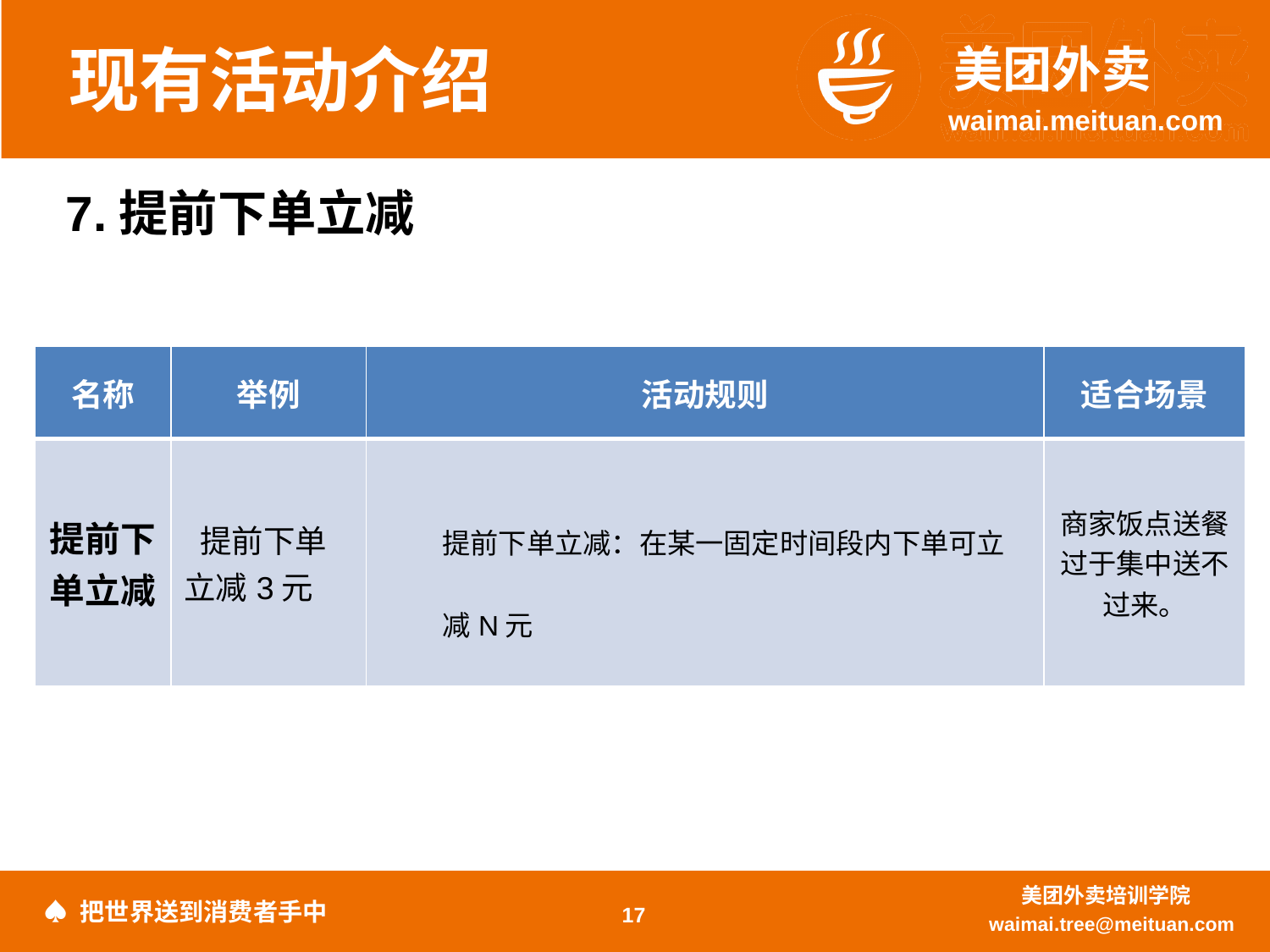

现有活动介绍
7.提前下单立减
| 名称 | 举例 | 活动规则 | 适合场景 |
| --- | --- | --- | --- |
| 提前下单立减 | 提前下单立减3元 | 提前下单立减：在某一固定时间段内下单可立减N元 | 商家饭点送餐过于集中送不过来。 |